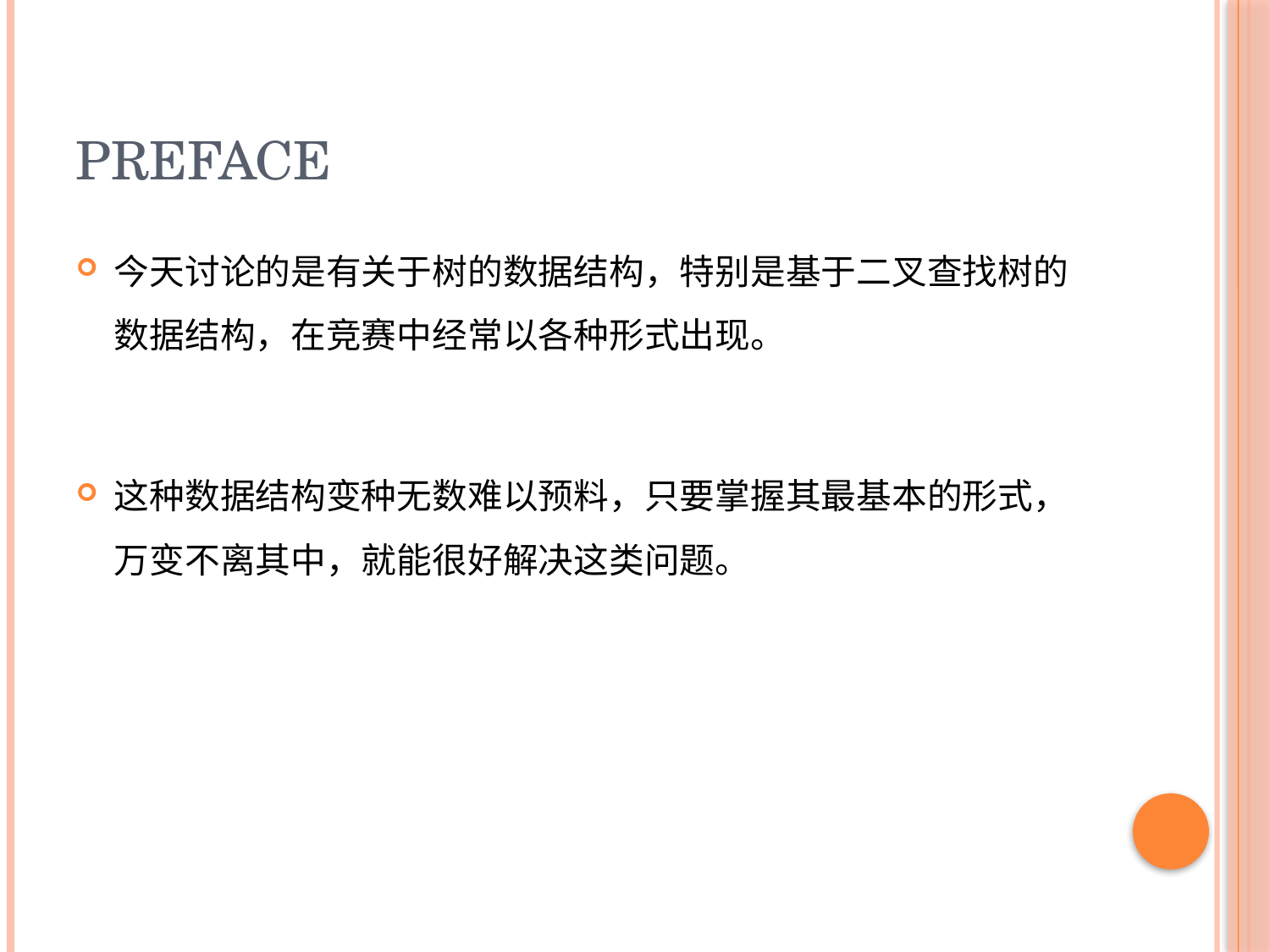

# Preface
今天讨论的是有关于树的数据结构，特别是基于二叉查找树的数据结构，在竞赛中经常以各种形式出现。

这种数据结构变种无数难以预料，只要掌握其最基本的形式，万变不离其中，就能很好解决这类问题。